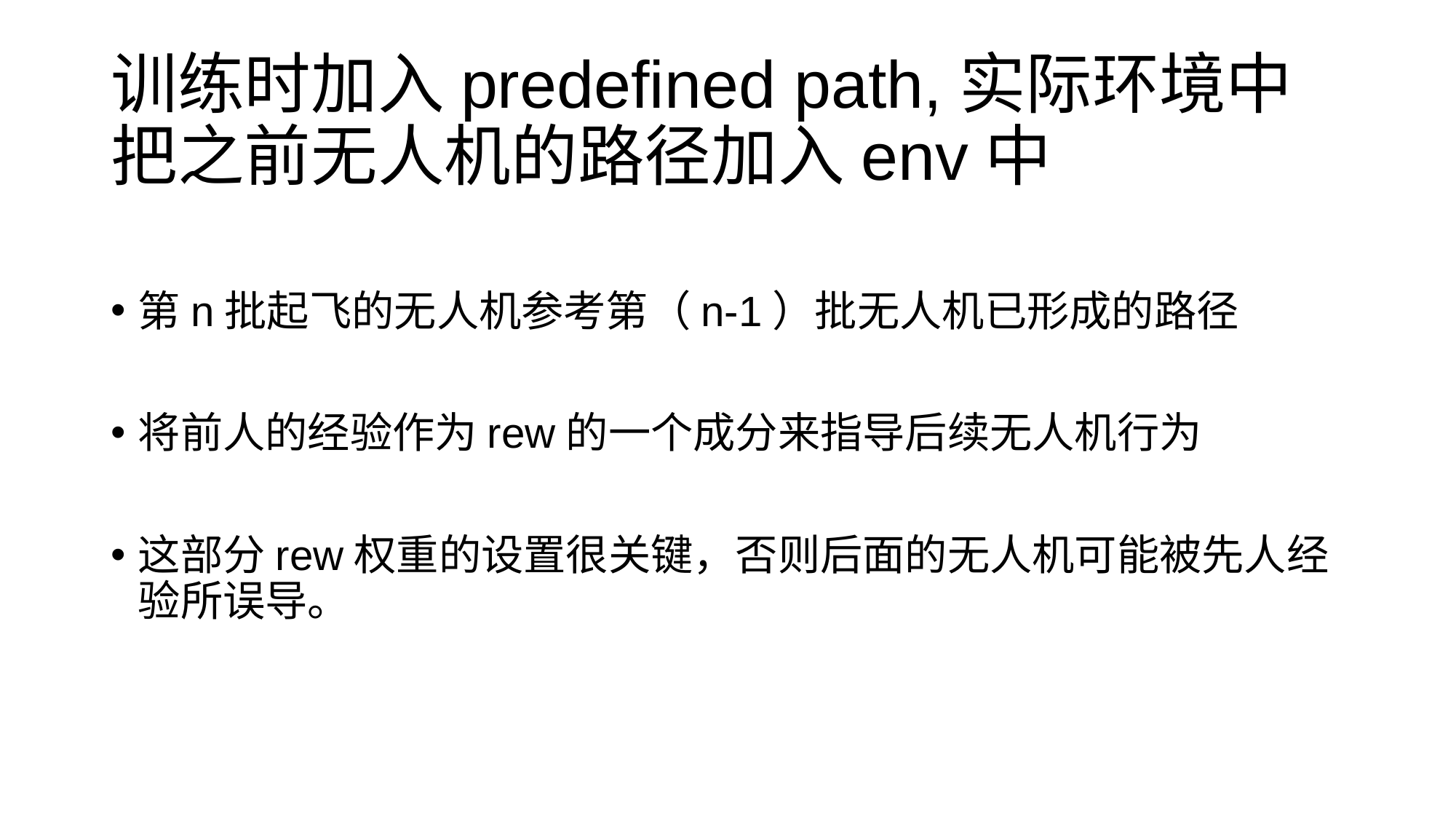

# 训练时加入predefined path,实际环境中把之前无人机的路径加入env中

第n批起飞的无人机参考第（n-1）批无人机已形成的路径

将前人的经验作为rew的一个成分来指导后续无人机行为

这部分rew权重的设置很关键，否则后面的无人机可能被先人经验所误导。